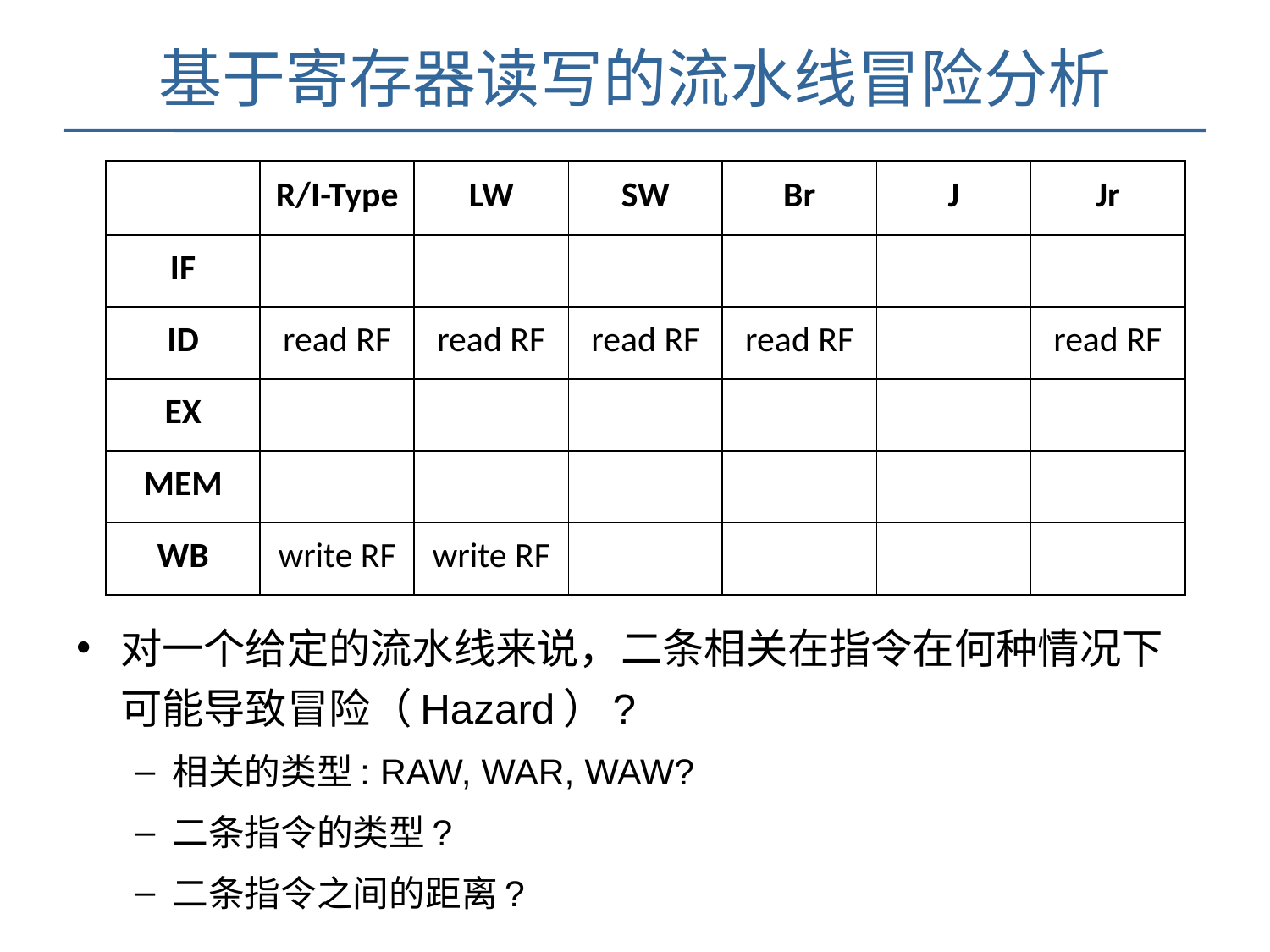

# 基于寄存器读写的流水线冒险分析
|  | R/I-Type | LW | SW | Br | J | Jr |
| --- | --- | --- | --- | --- | --- | --- |
| IF |  |  |  |  |  |  |
| ID | read RF | read RF | read RF | read RF |  | read RF |
| EX |  |  |  |  |  |  |
| MEM |  |  |  |  |  |  |
| WB | write RF | write RF |  |  |  |  |
对一个给定的流水线来说，二条相关在指令在何种情况下可能导致冒险（Hazard）?
相关的类型: RAW, WAR, WAW?
二条指令的类型?
二条指令之间的距离?